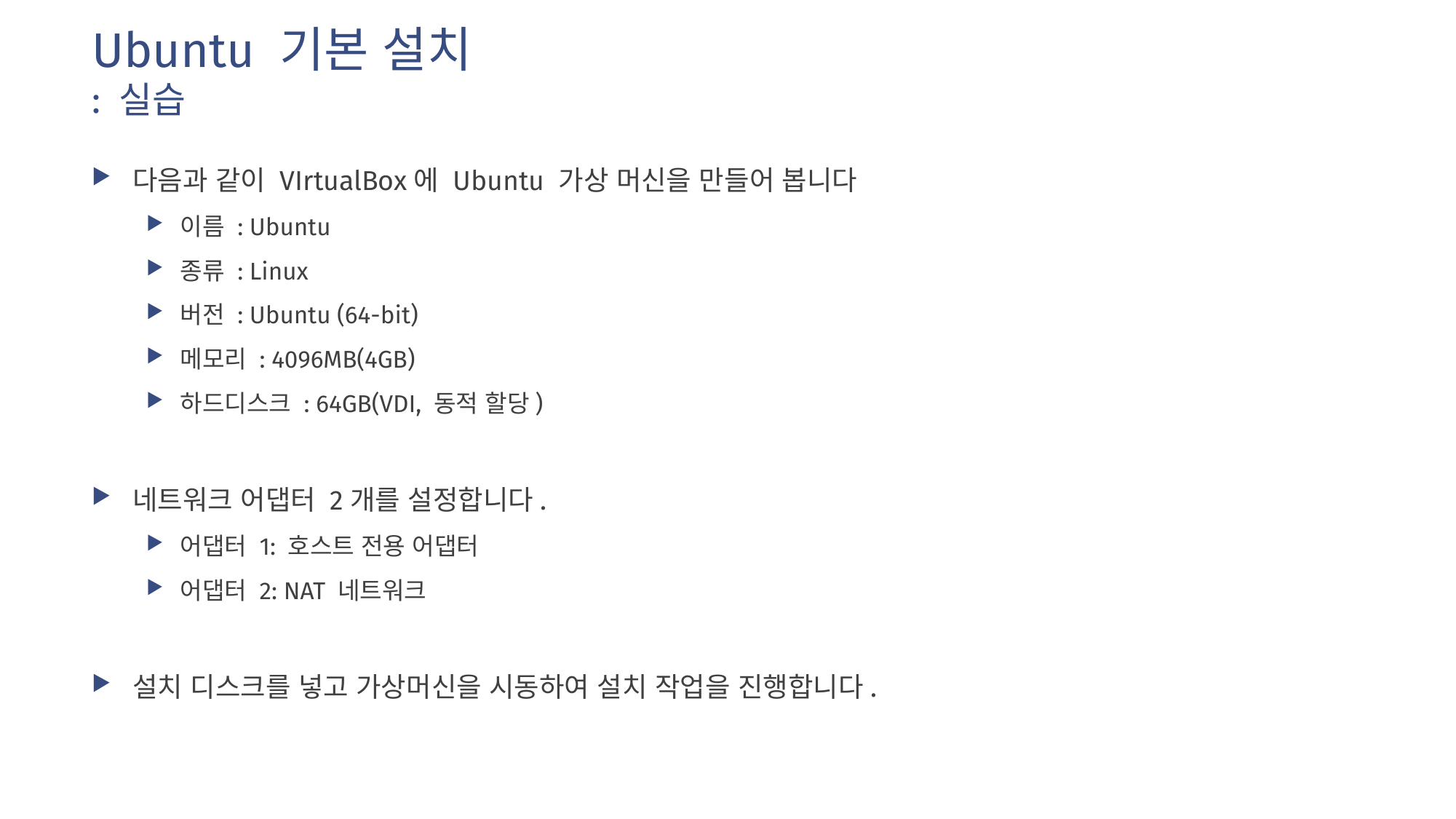

# Ubuntu 기본 설치 : 실습
다음과 같이 VIrtualBox에 Ubuntu 가상 머신을 만들어 봅니다
이름 : Ubuntu
종류 : Linux
버전 : Ubuntu (64-bit)
메모리 : 4096MB(4GB)
하드디스크 : 64GB(VDI, 동적 할당)

네트워크 어댑터 2개를 설정합니다.
어댑터 1: 호스트 전용 어댑터
어댑터 2: NAT 네트워크

설치 디스크를 넣고 가상머신을 시동하여 설치 작업을 진행합니다.